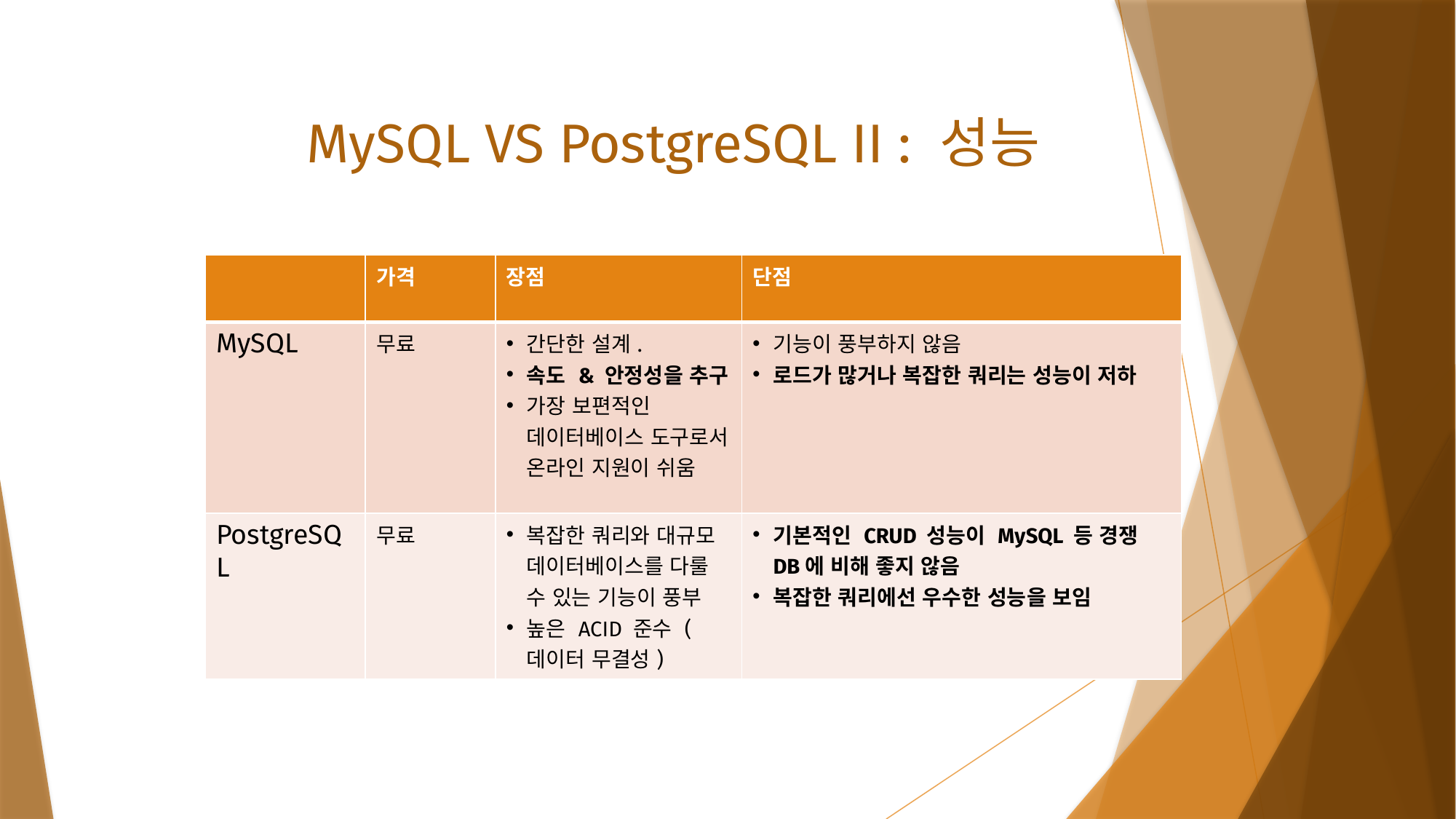

# MySQL VS PostgreSQL II : 성능
|  | 가격 | 장점 | 단점 |
| --- | --- | --- | --- |
| MySQL | 무료 | 간단한 설계. 속도 & 안정성을 추구 가장 보편적인 데이터베이스 도구로서 온라인 지원이 쉬움 | 기능이 풍부하지 않음 로드가 많거나 복잡한 쿼리는 성능이 저하 |
| PostgreSQL | 무료 | 복잡한 쿼리와 대규모 데이터베이스를 다룰 수 있는 기능이 풍부 높은 ACID 준수 (데이터 무결성) | 기본적인 CRUD 성능이 MySQL 등 경쟁 DB에 비해 좋지 않음 복잡한 쿼리에선 우수한 성능을 보임 |